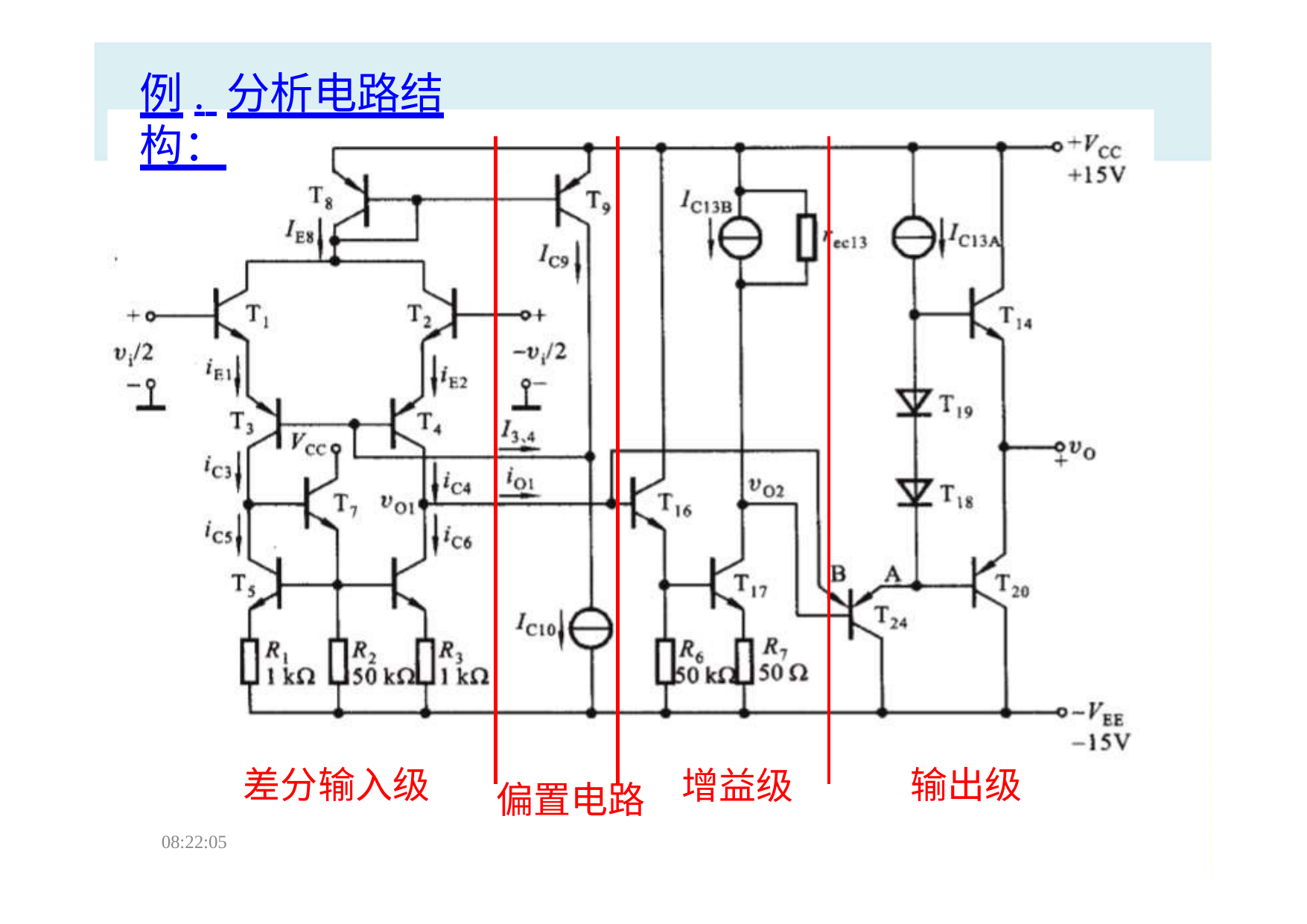

# 例. 分析电路结构：

差分输入级
输出级
增益级
偏置电路
08:22:05